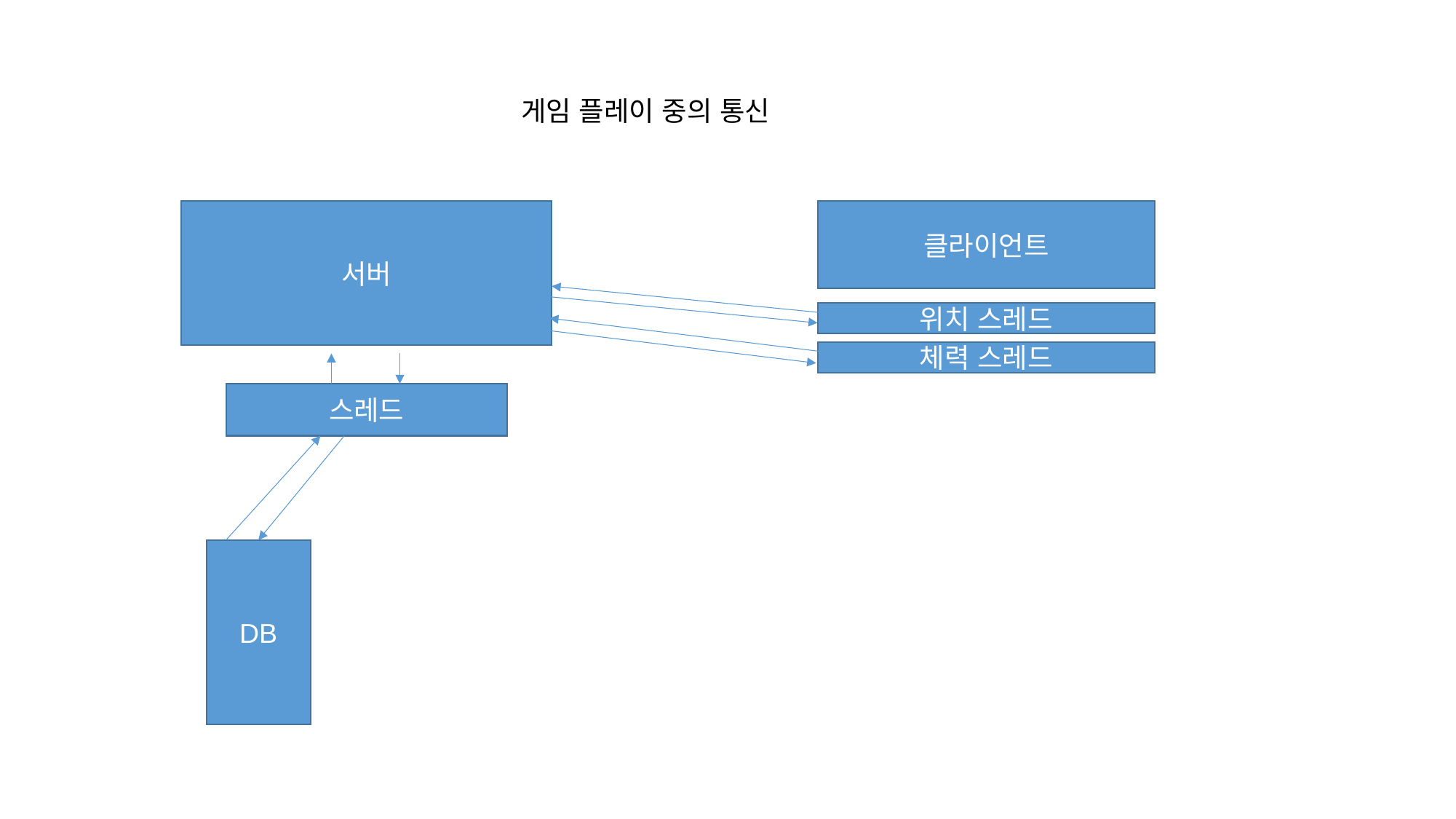

게임 플레이 중의 통신
서버
클라이언트
위치 스레드
체력 스레드
스레드
DB